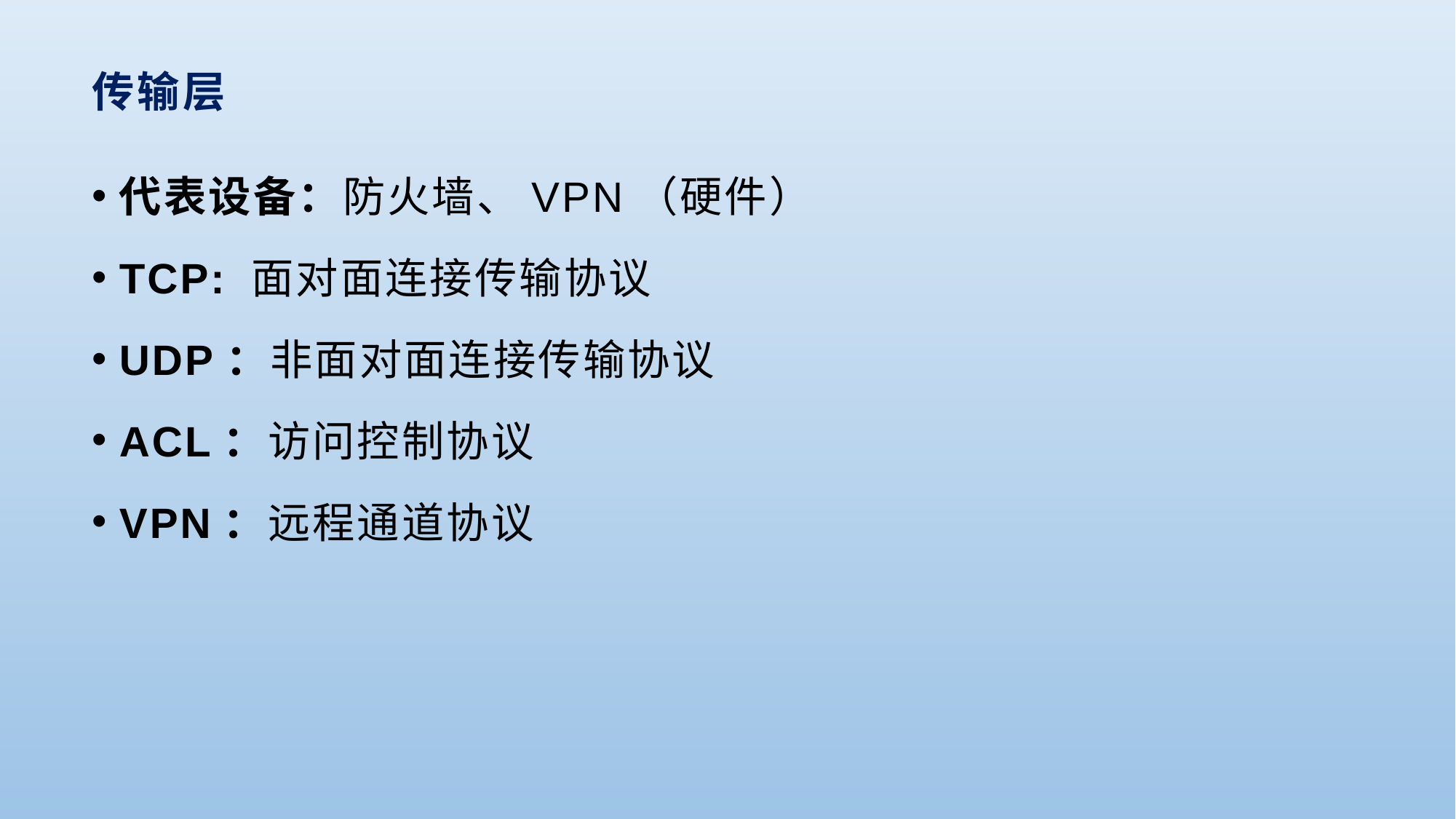

# 传输层
代表设备：防火墙、VPN（硬件）
TCP: 面对面连接传输协议
UDP：非面对面连接传输协议
ACL：访问控制协议
VPN：远程通道协议